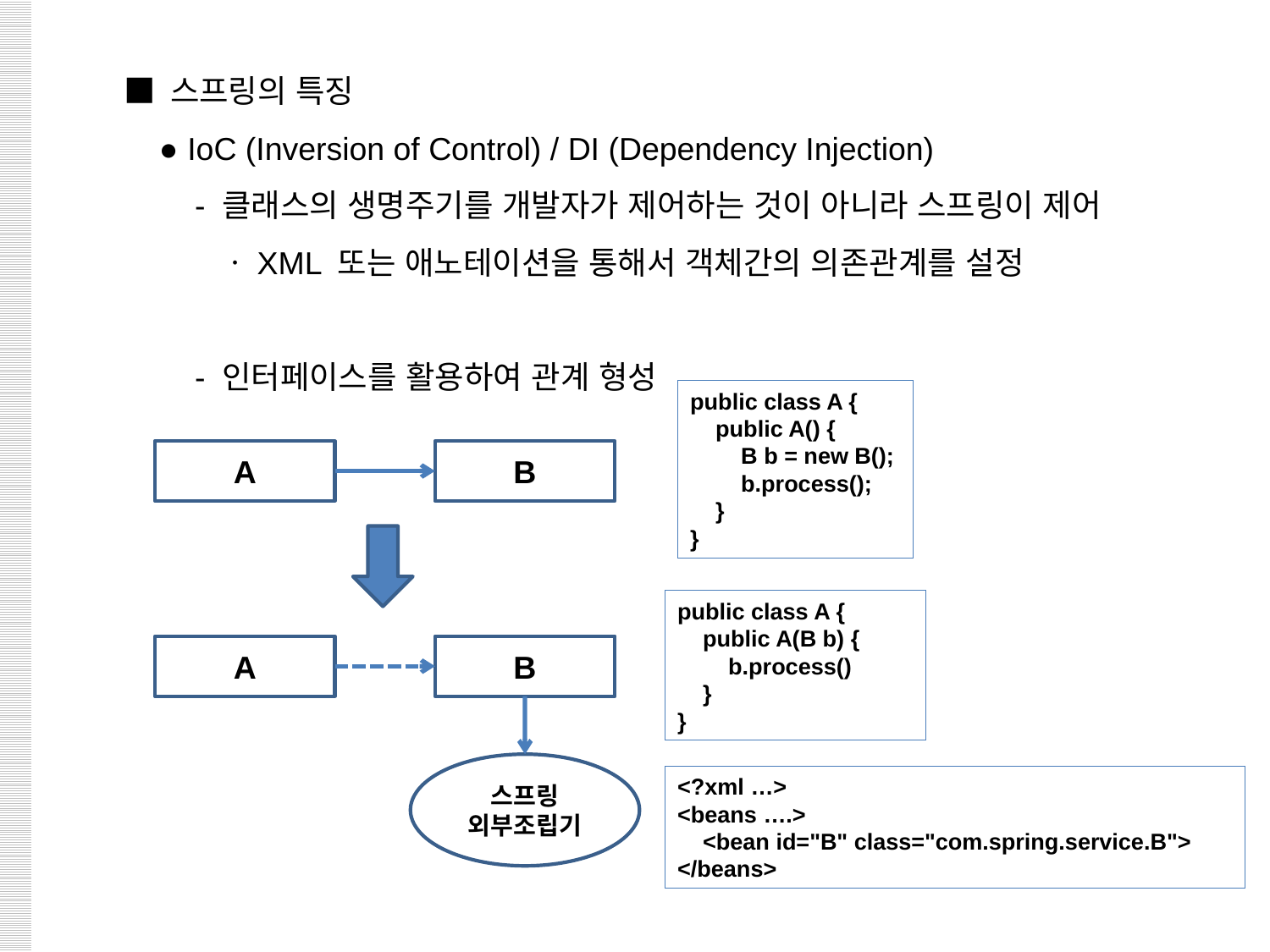

■ 스프링의 특징
    ● IoC (Inversion of Control) / DI (Dependency Injection)
        - 클래스의 생명주기를 개발자가 제어하는 것이 아니라 스프링이 제어
          ㆍXML 또는 애노테이션을 통해서 객체간의 의존관계를 설정

        - 인터페이스를 활용하여 관계 형성
public class A {
    public A() {
        B b = new B();
        b.process();
    }
}
A
B

public class A {
    public A(B b) {
        b.process()
    }
}
A
B
스프링
외부조립기
<?xml …>
<beans ….>
    <bean id="B" class="com.spring.service.B">
</beans>